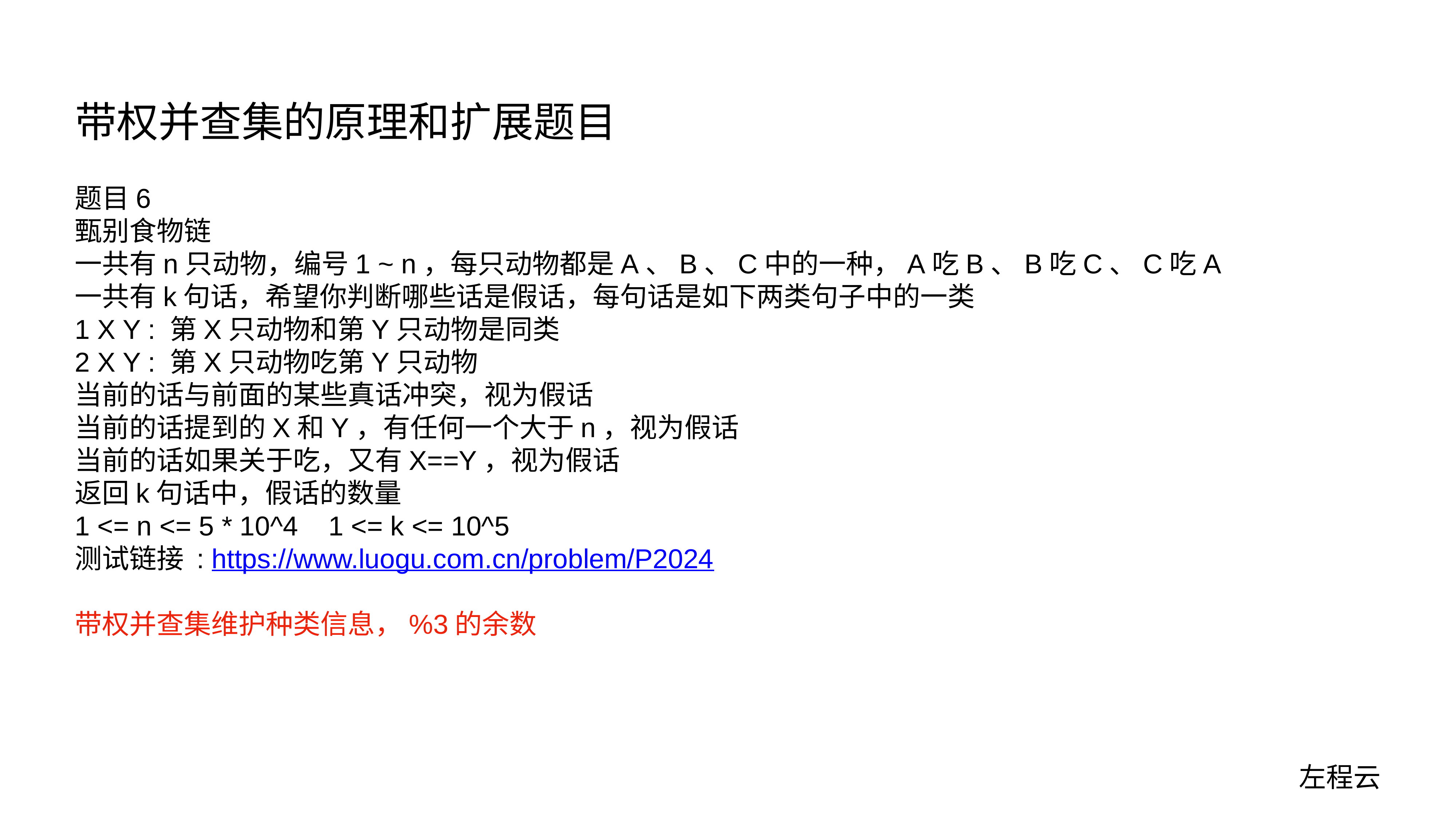

# 带权并查集的原理和扩展题目
题目6
甄别食物链
一共有n只动物，编号1 ~ n，每只动物都是A、B、C中的一种，A吃B、B吃C、C吃A
一共有k句话，希望你判断哪些话是假话，每句话是如下两类句子中的一类
1 X Y : 第X只动物和第Y只动物是同类
2 X Y : 第X只动物吃第Y只动物
当前的话与前面的某些真话冲突，视为假话
当前的话提到的X和Y，有任何一个大于n，视为假话
当前的话如果关于吃，又有X==Y，视为假话
返回k句话中，假话的数量
1 <= n <= 5 * 10^4    1 <= k <= 10^5
测试链接 : https://www.luogu.com.cn/problem/P2024

带权并查集维护种类信息，%3的余数
左程云